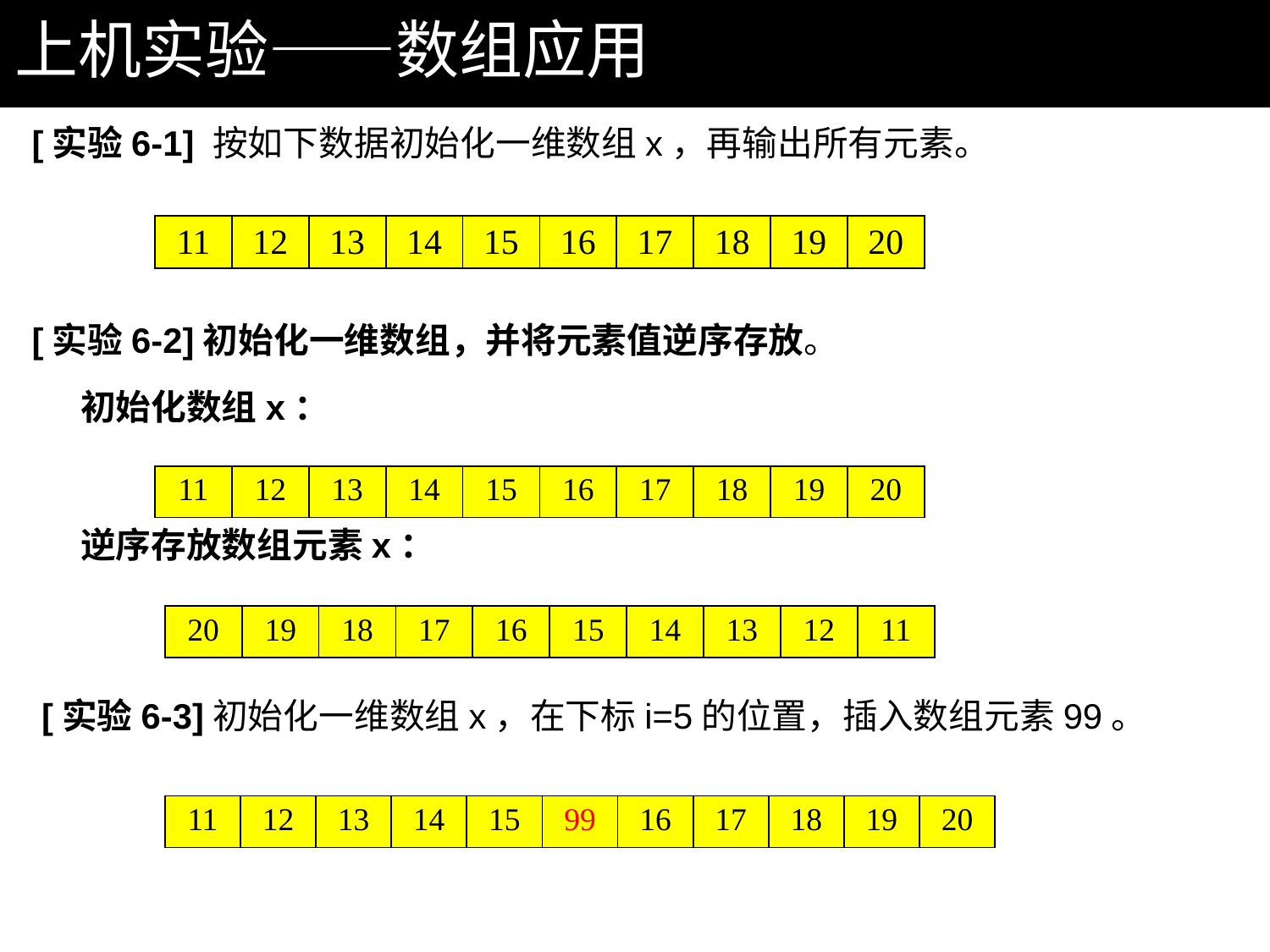

上机实验——数组应用
  [实验6-1] 按如下数据初始化一维数组x，再输出所有元素。

  [实验6-2]初始化一维数组，并将元素值逆序存放。
     初始化数组x：

     逆序存放数组元素x：

   [实验6-3]初始化一维数组x，在下标i=5的位置，插入数组元素99。

| 11 | 12 | 13 | 14 | 15 | 16 | 17 | 18 | 19 | 20 |
| --- | --- | --- | --- | --- | --- | --- | --- | --- | --- |
| 11 | 12 | 13 | 14 | 15 | 16 | 17 | 18 | 19 | 20 |
| --- | --- | --- | --- | --- | --- | --- | --- | --- | --- |
| 20 | 19 | 18 | 17 | 16 | 15 | 14 | 13 | 12 | 11 |
| --- | --- | --- | --- | --- | --- | --- | --- | --- | --- |
| 11 | 12 | 13 | 14 | 15 | 99 | 16 | 17 | 18 | 19 | 20 |
| --- | --- | --- | --- | --- | --- | --- | --- | --- | --- | --- |